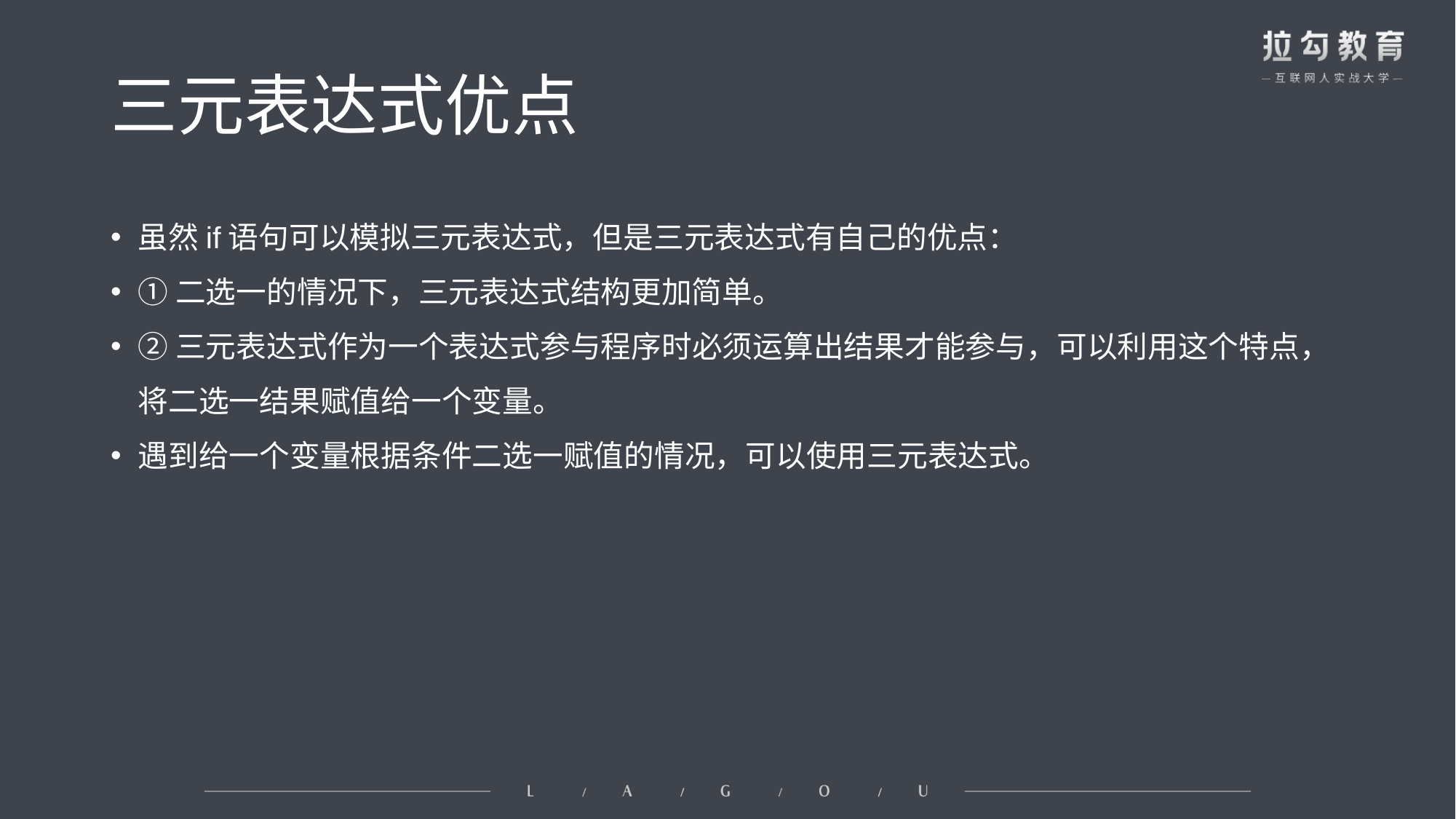

# 三元表达式优点
虽然if语句可以模拟三元表达式，但是三元表达式有自己的优点：
①二选一的情况下，三元表达式结构更加简单。
②三元表达式作为一个表达式参与程序时必须运算出结果才能参与，可以利用这个特点，将二选一结果赋值给一个变量。
遇到给一个变量根据条件二选一赋值的情况，可以使用三元表达式。